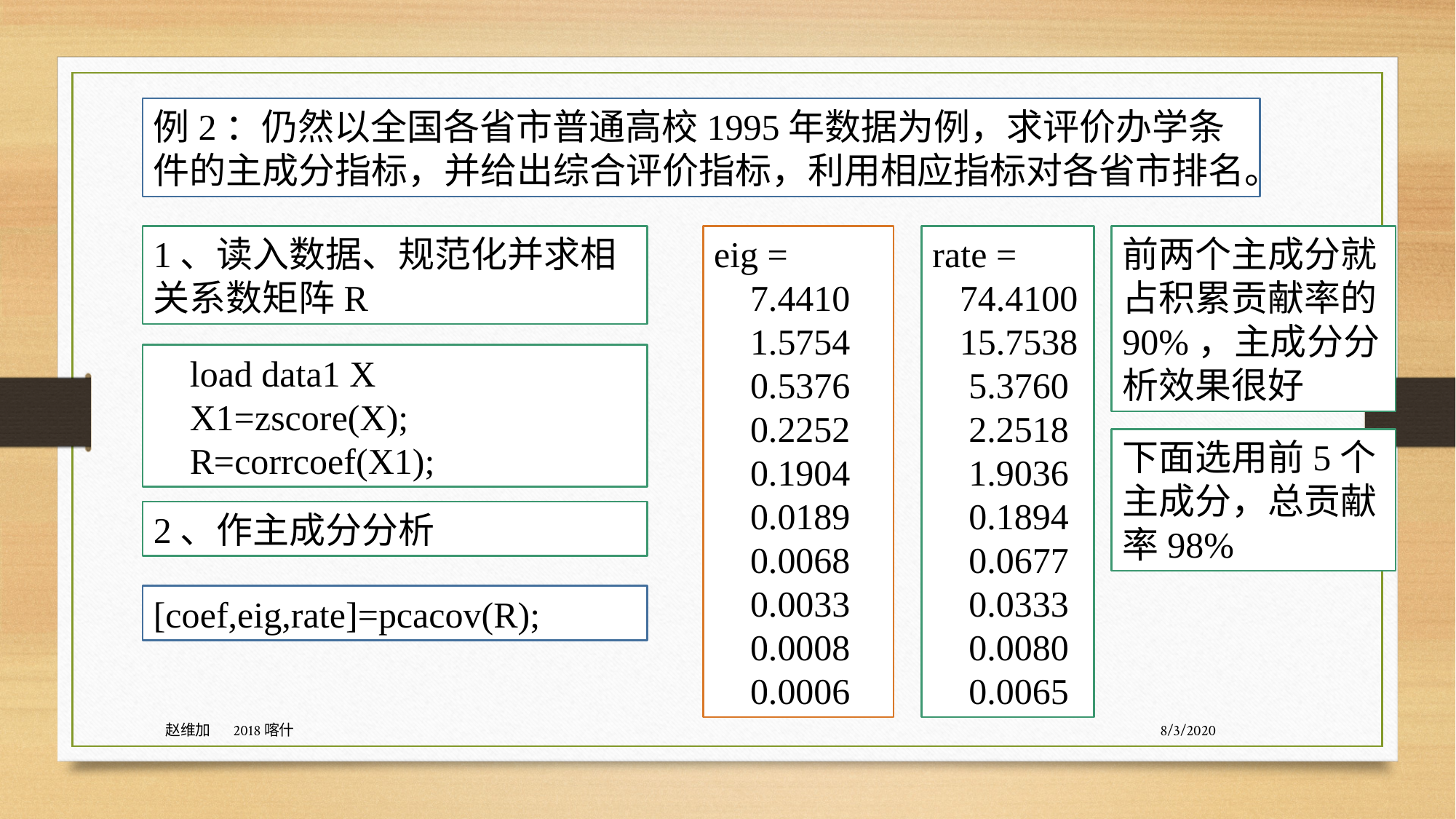

例2：仍然以全国各省市普通高校1995年数据为例，求评价办学条件的主成分指标，并给出综合评价指标，利用相应指标对各省市排名。
1、读入数据、规范化并求相关系数矩阵R
eig =
    7.4410
    1.5754
    0.5376
    0.2252
    0.1904
    0.0189
    0.0068
    0.0033
    0.0008
    0.0006
rate =
   74.4100
   15.7538
    5.3760
    2.2518
    1.9036
    0.1894
    0.0677
    0.0333
    0.0080
    0.0065
前两个主成分就占积累贡献率的90%，主成分分析效果很好
    load data1 X
    X1=zscore(X);
    R=corrcoef(X1);
下面选用前5个主成分，总贡献率98%
2、作主成分分析
[coef,eig,rate]=pcacov(R);
赵维加    2018喀什
8/3/2020